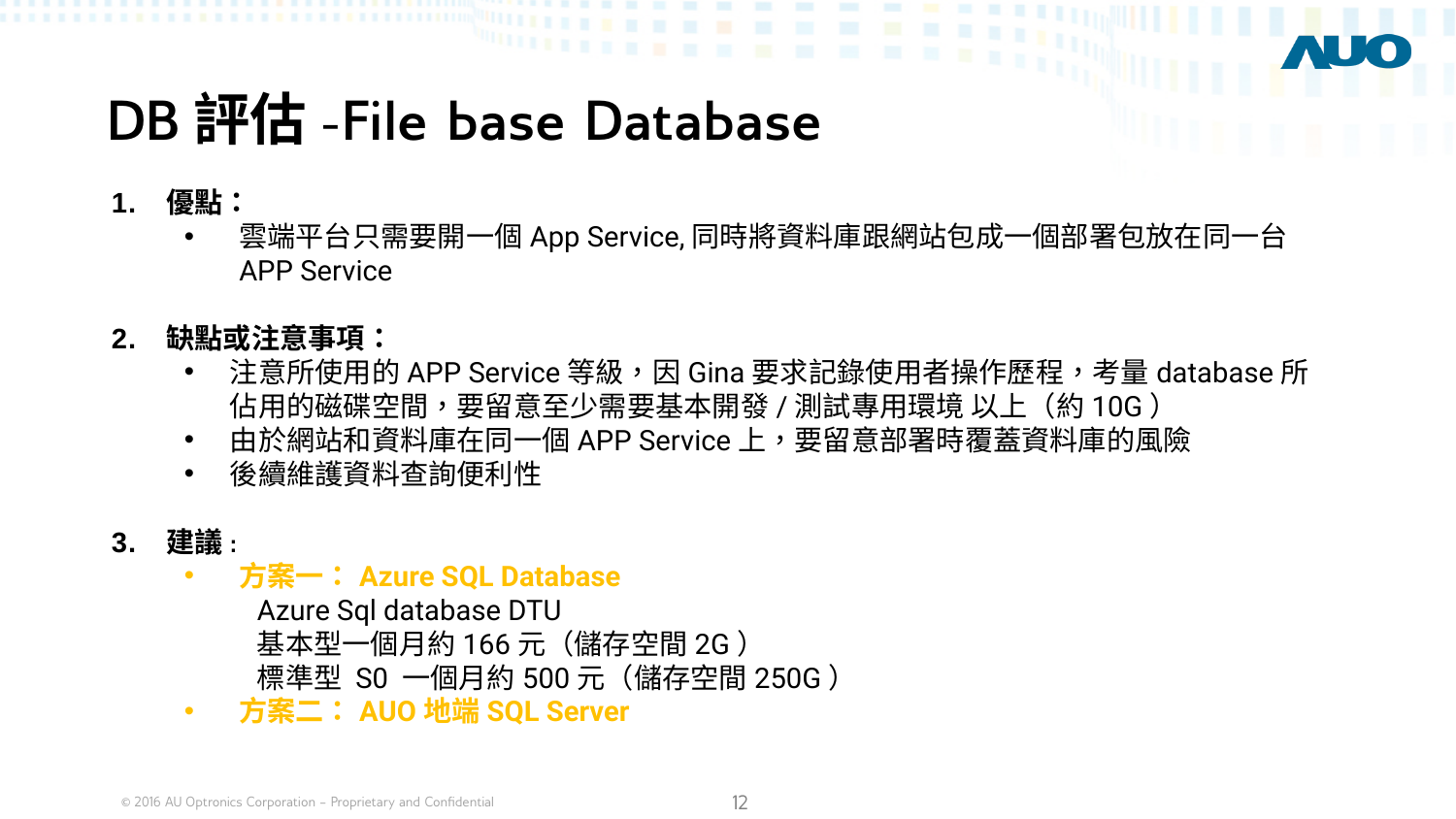

# DB評估-File base Database
優點：
雲端平台只需要開一個App Service,同時將資料庫跟網站包成一個部署包放在同一台APP Service

缺點或注意事項：
注意所使用的APP Service等級，因Gina要求記錄使用者操作歷程，考量database所佔用的磁碟空間，要留意至少需要基本開發/測試專用環境 以上（約10G）
由於網站和資料庫在同一個APP Service上，要留意部署時覆蓋資料庫的風險
後續維護資料查詢便利性

建議:
方案一：Azure SQL Database
Azure Sql database DTU
基本型一個月約166元（儲存空間2G）
標準型 S0 一個月約500元（儲存空間250G）
方案二：AUO地端SQL Server